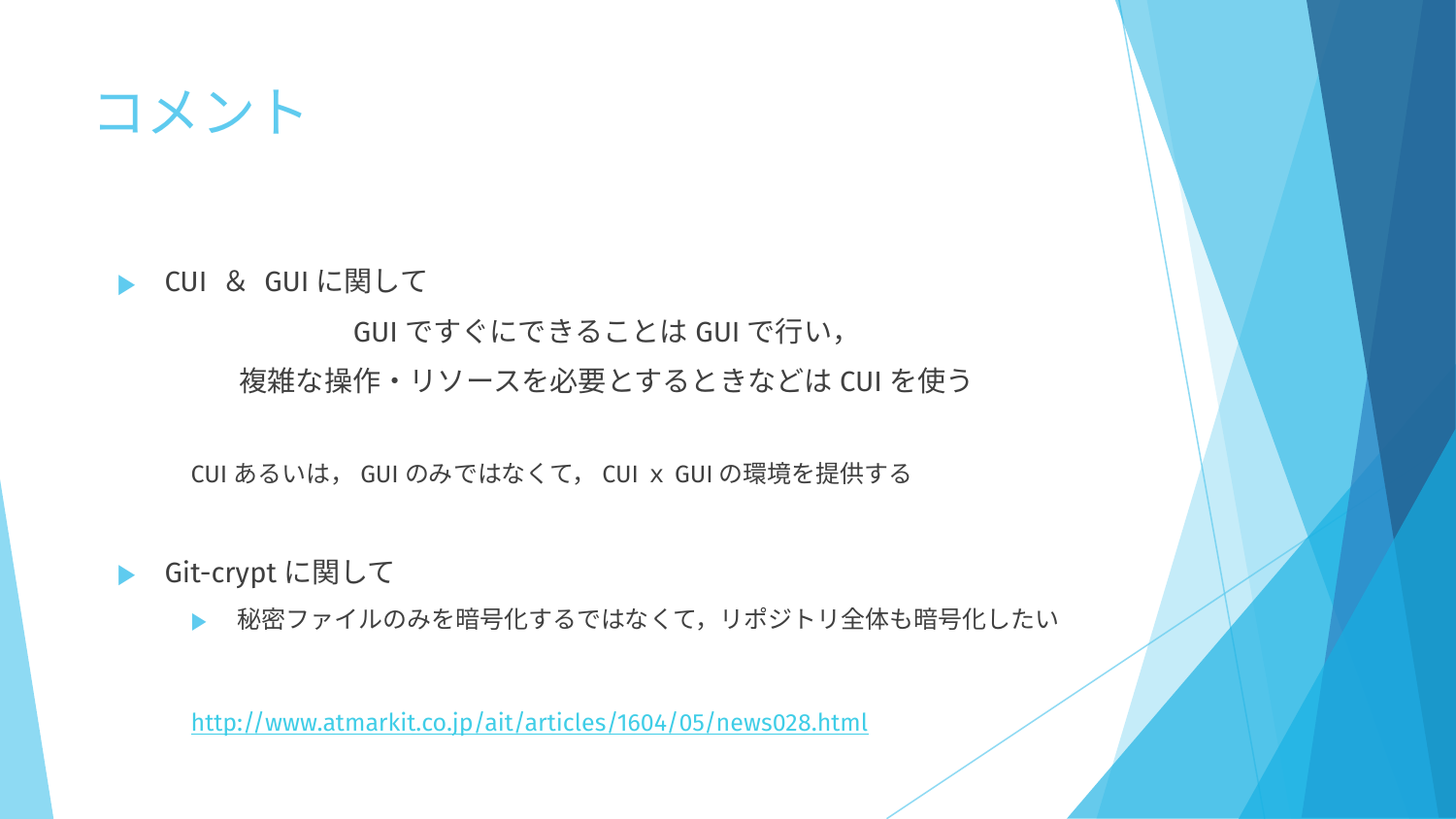

# コメント
CUI ＆ GUIに関して
GUIですぐにできることはGUIで行い，
複雑な操作・リソースを必要とするときなどはCUIを使う

CUIあるいは，GUIのみではなくて，CUIｘGUIの環境を提供する

Git-cryptに関して
秘密ファイルのみを暗号化するではなくて，リポジトリ全体も暗号化したい

http://www.atmarkit.co.jp/ait/articles/1604/05/news028.html